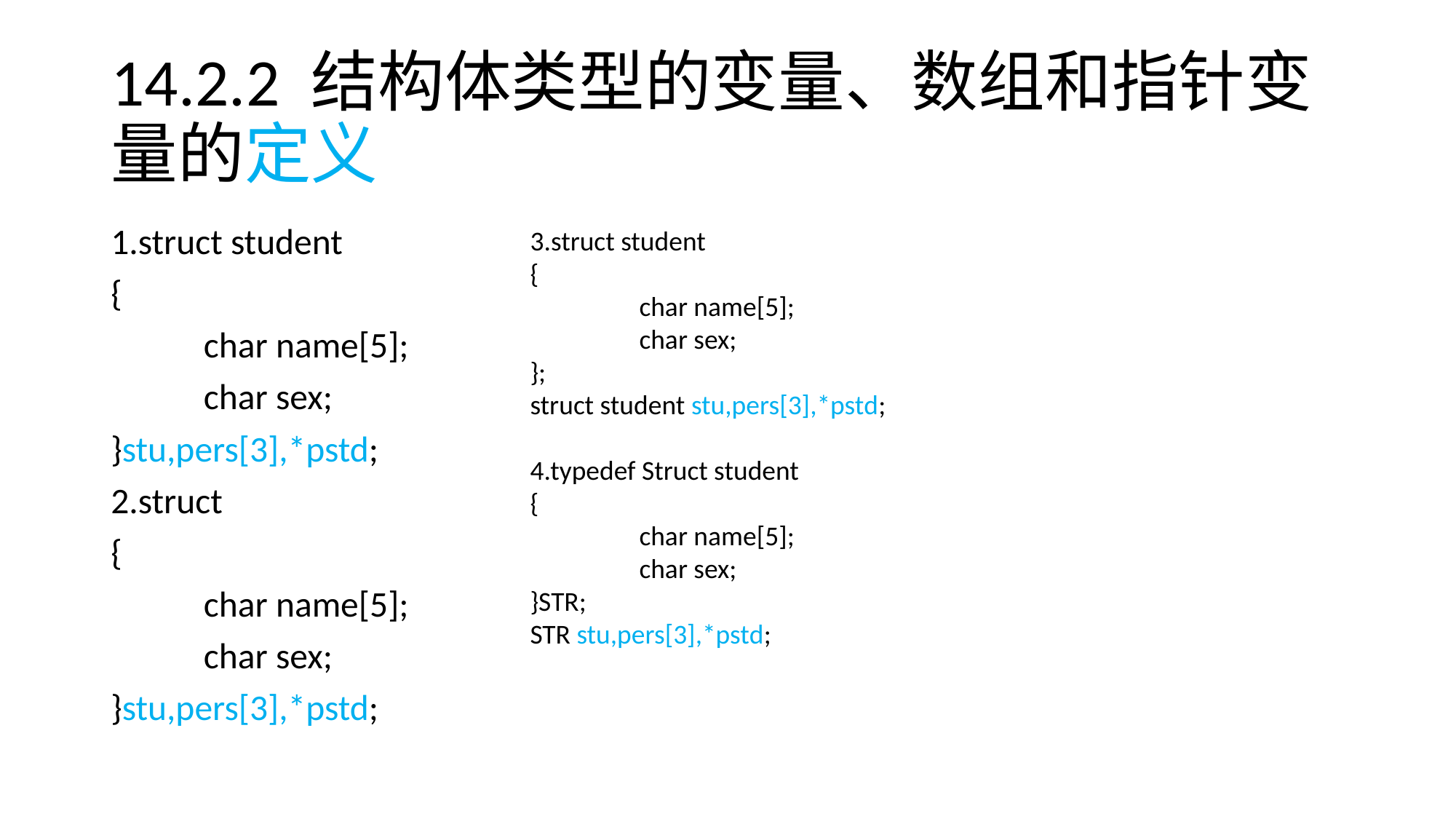

# 14.2.2 结构体类型的变量、数组和指针变量的定义
1.struct student
{
	char name[5];
	char sex;
}stu,pers[3],*pstd;
2.struct
{
	char name[5];
	char sex;
}stu,pers[3],*pstd;

3.struct student
{
	char name[5];
	char sex;
};
struct student stu,pers[3],*pstd;

4.typedef Struct student
{
	char name[5];
	char sex;
}STR;
STR stu,pers[3],*pstd;